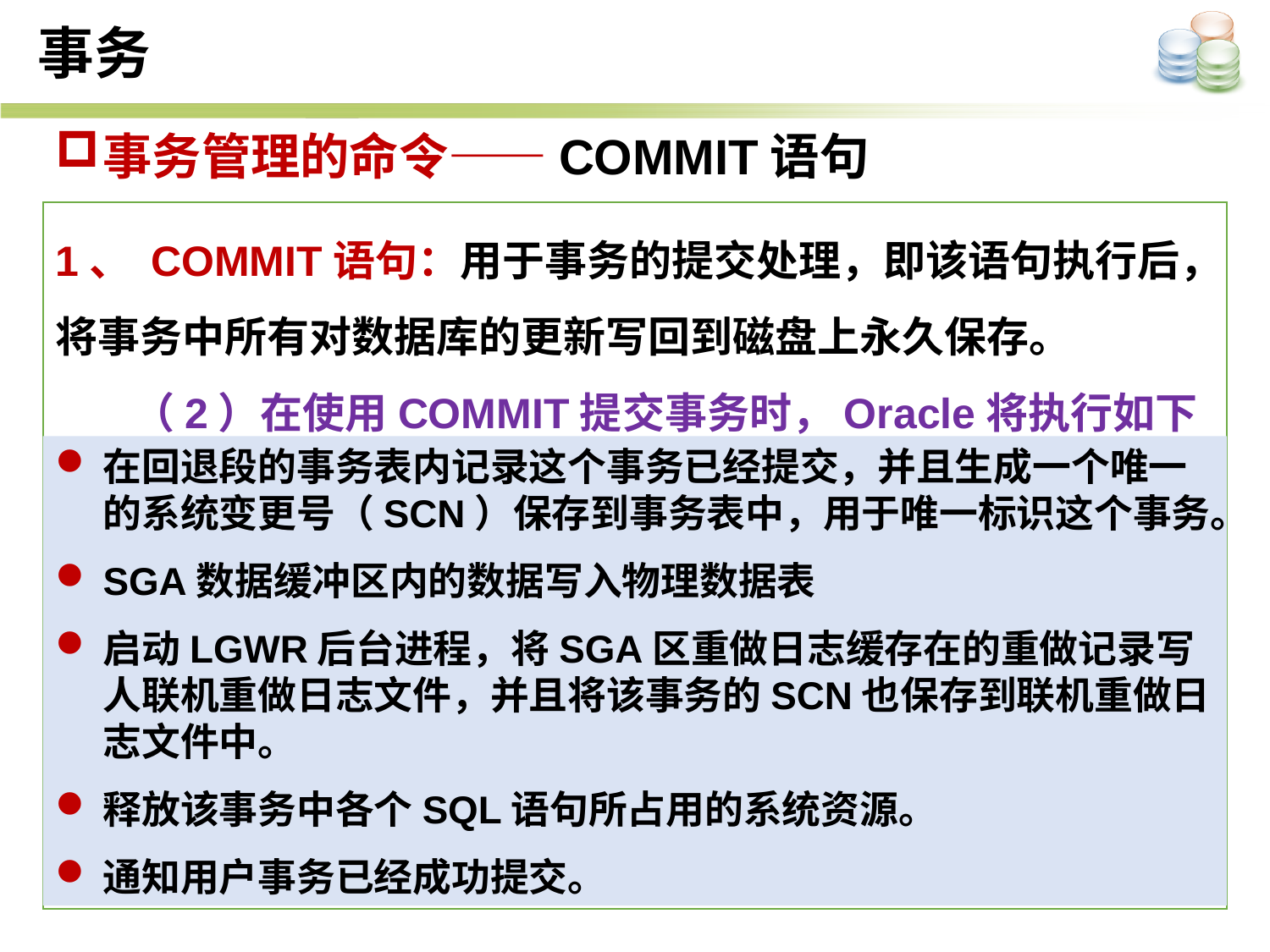

事务
事务管理的命令——COMMIT语句
1、 COMMIT语句：用于事务的提交处理，即该语句执行后，将事务中所有对数据库的更新写回到磁盘上永久保存。
       （2）在使用COMMIT提交事务时，Oracle将执行如下操作：

在回退段的事务表内记录这个事务已经提交，并且生成一个唯一的系统变更号（SCN）保存到事务表中，用于唯一标识这个事务。
SGA数据缓冲区内的数据写入物理数据表
启动LGWR后台进程，将SGA区重做日志缓存在的重做记录写人联机重做日志文件，并且将该事务的SCN也保存到联机重做日志文件中。
释放该事务中各个SQL语句所占用的系统资源。
通知用户事务已经成功提交。
19